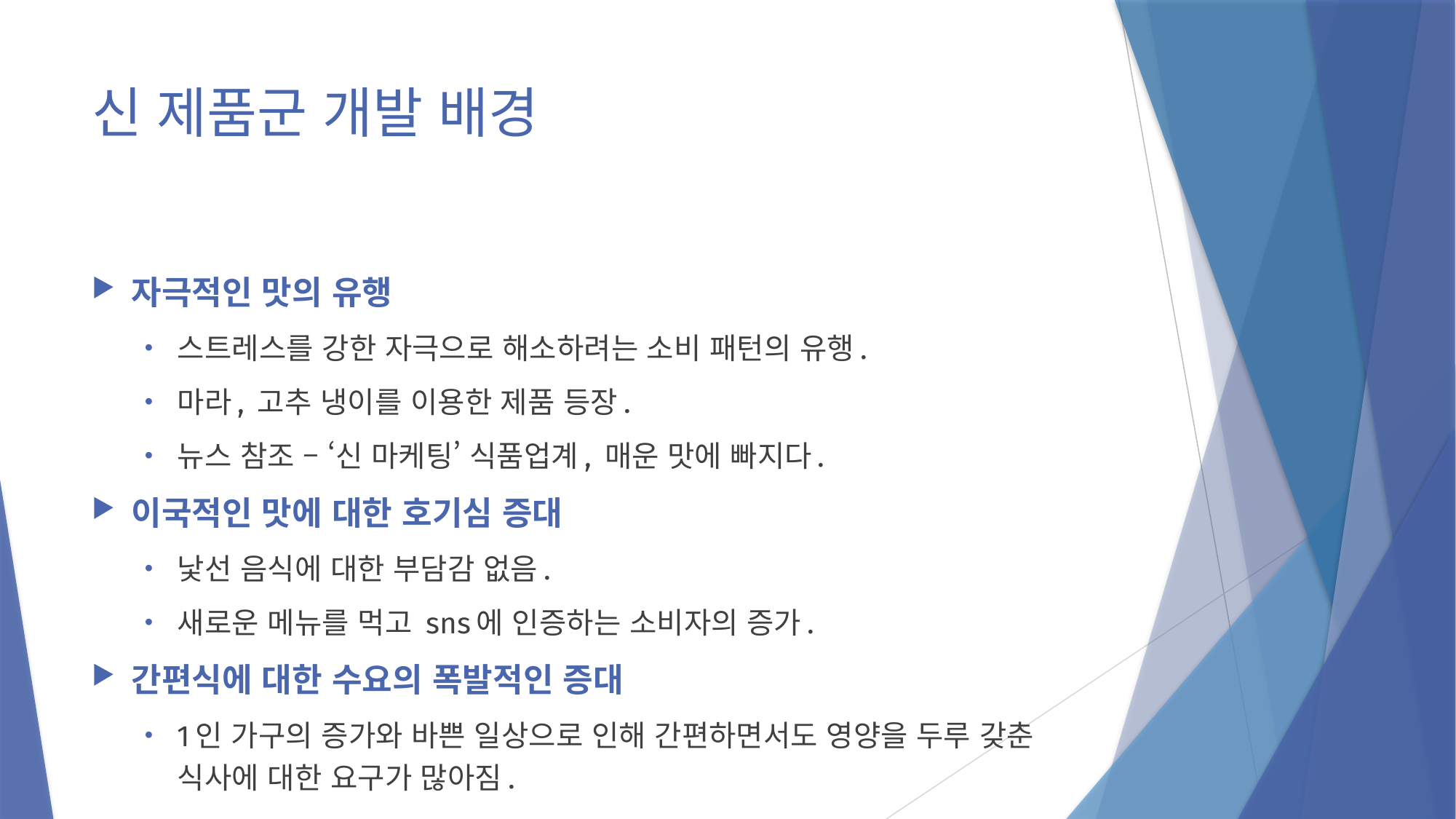

# 신 제품군 개발 배경
자극적인 맛의 유행
스트레스를 강한 자극으로 해소하려는 소비 패턴의 유행.
마라, 고추 냉이를 이용한 제품 등장.
뉴스 참조 – ‘신 마케팅’ 식품업계, 매운 맛에 빠지다.
이국적인 맛에 대한 호기심 증대
낯선 음식에 대한 부담감 없음.
새로운 메뉴를 먹고 sns에 인증하는 소비자의 증가.
간편식에 대한 수요의 폭발적인 증대
1인 가구의 증가와 바쁜 일상으로 인해 간편하면서도 영양을 두루 갖춘 식사에 대한 요구가 많아짐.